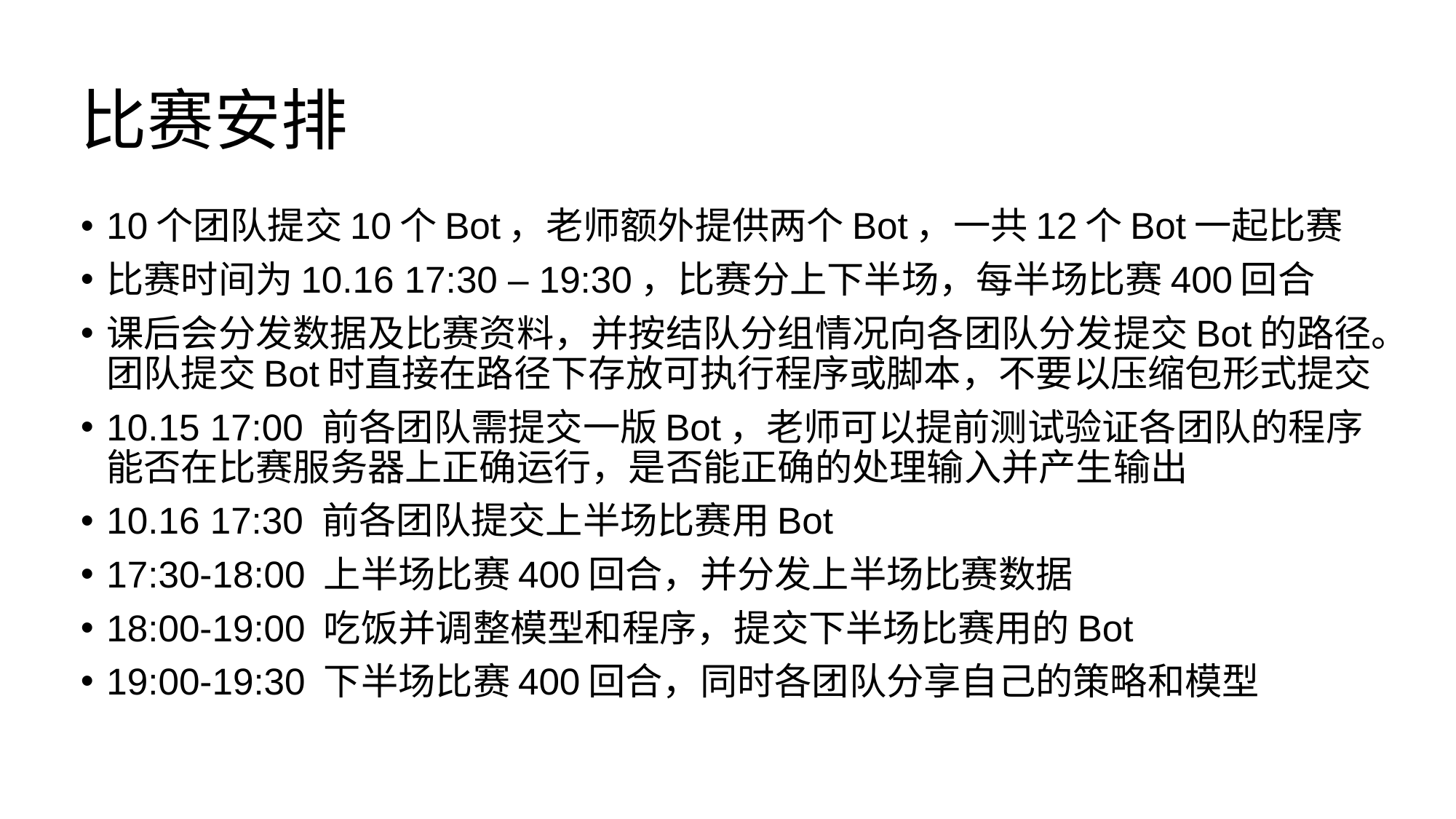

# 比赛安排
10个团队提交10个Bot，老师额外提供两个Bot，一共12个Bot一起比赛
比赛时间为10.16 17:30 – 19:30，比赛分上下半场，每半场比赛400回合
课后会分发数据及比赛资料，并按结队分组情况向各团队分发提交Bot的路径。团队提交Bot时直接在路径下存放可执行程序或脚本，不要以压缩包形式提交
10.15 17:00 前各团队需提交一版Bot，老师可以提前测试验证各团队的程序能否在比赛服务器上正确运行，是否能正确的处理输入并产生输出
10.16 17:30 前各团队提交上半场比赛用Bot
17:30-18:00 上半场比赛400回合，并分发上半场比赛数据
18:00-19:00 吃饭并调整模型和程序，提交下半场比赛用的Bot
19:00-19:30 下半场比赛400回合，同时各团队分享自己的策略和模型